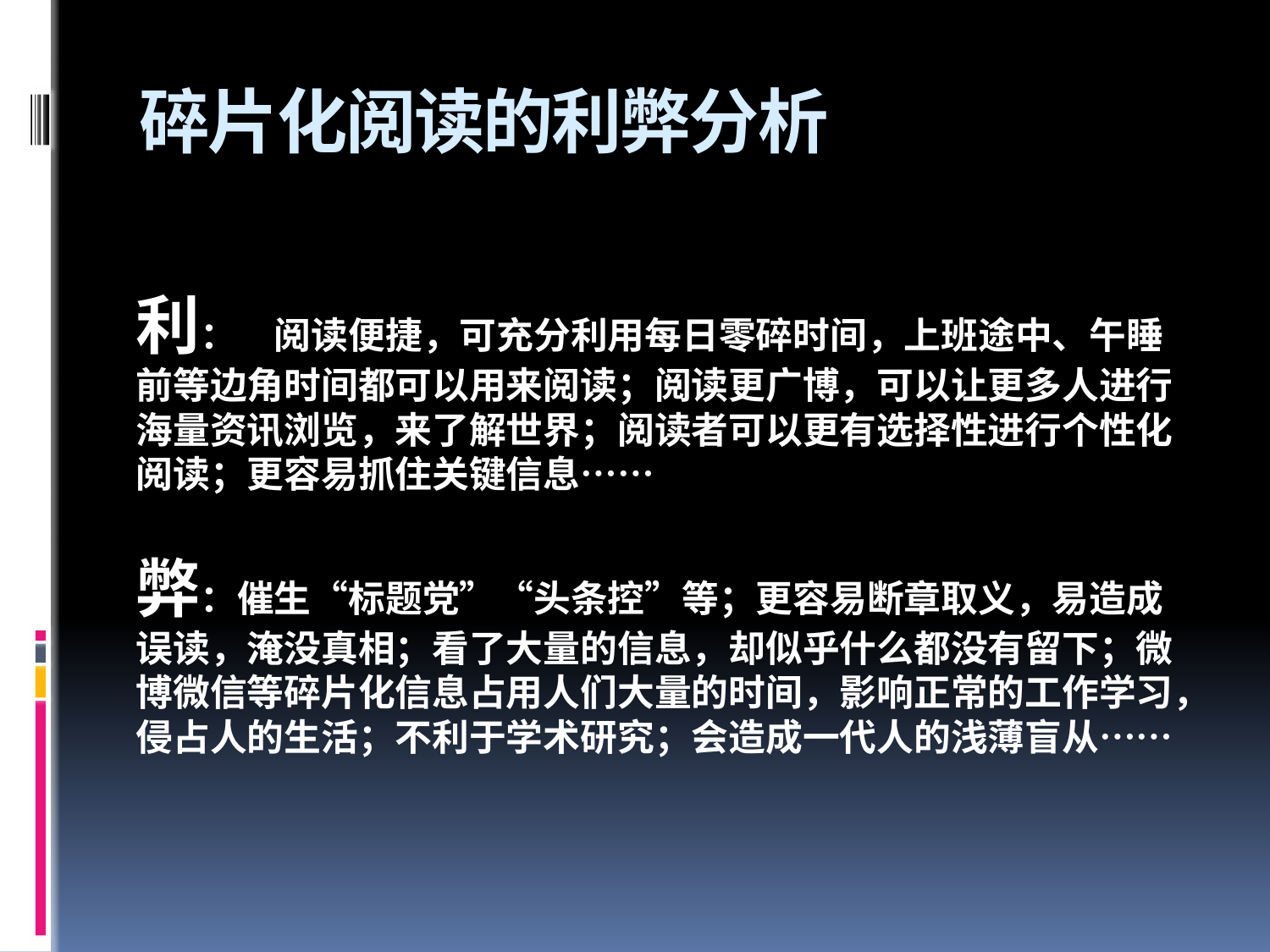

# 碎片化阅读的利弊分析

利：　阅读便捷，可充分利用每日零碎时间，上班途中、午睡前等边角时间都可以用来阅读；阅读更广博，可以让更多人进行海量资讯浏览，来了解世界；阅读者可以更有选择性进行个性化阅读；更容易抓住关键信息……
弊：催生“标题党”“头条控”等；更容易断章取义，易造成误读，淹没真相；看了大量的信息，却似乎什么都没有留下；微博微信等碎片化信息占用人们大量的时间，影响正常的工作学习，侵占人的生活；不利于学术研究；会造成一代人的浅薄盲从……